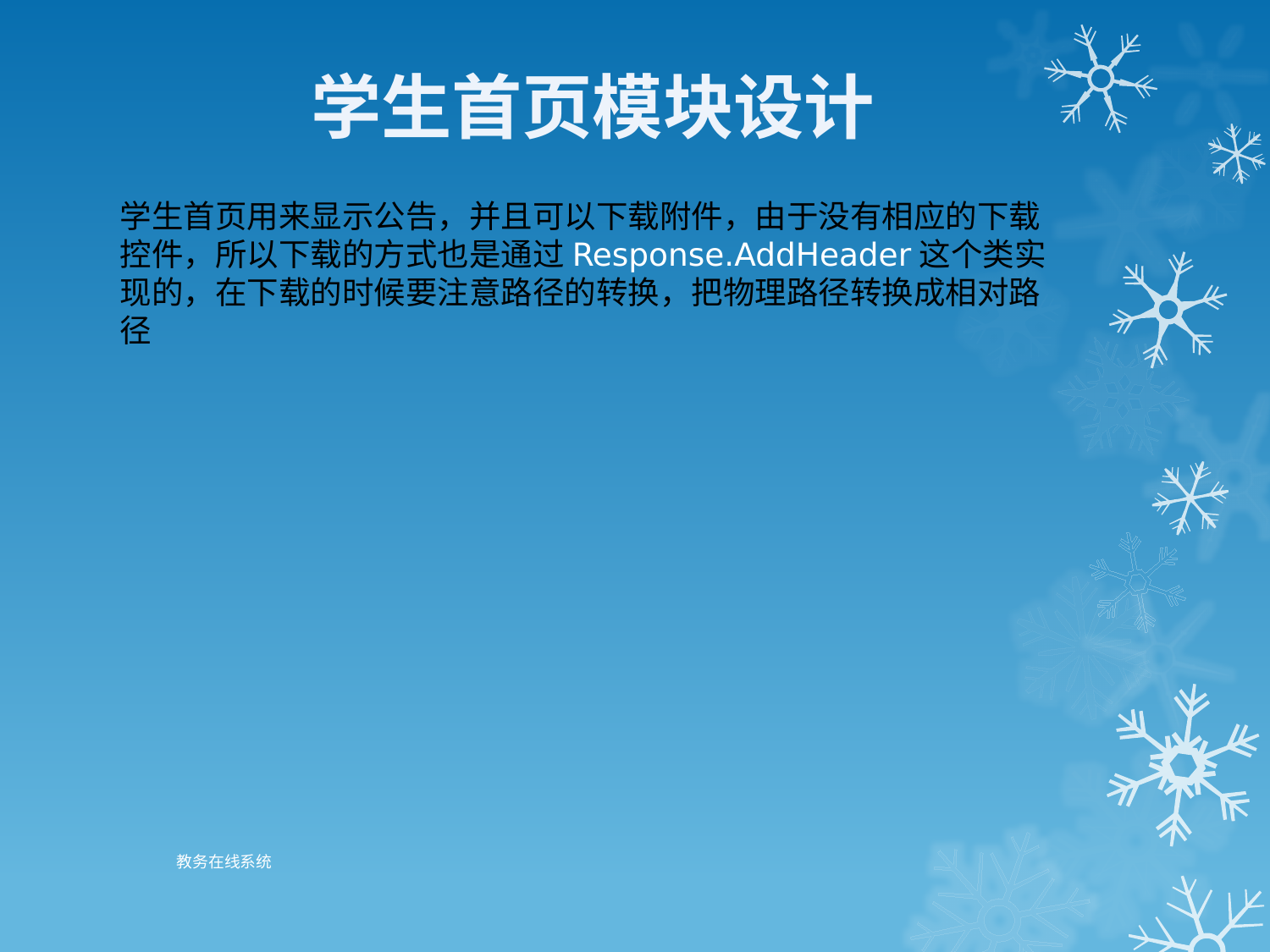

学生首页模块设计
学生首页用来显示公告，并且可以下载附件，由于没有相应的下载控件，所以下载的方式也是通过Response.AddHeader这个类实现的，在下载的时候要注意路径的转换，把物理路径转换成相对路径
教务在线系统